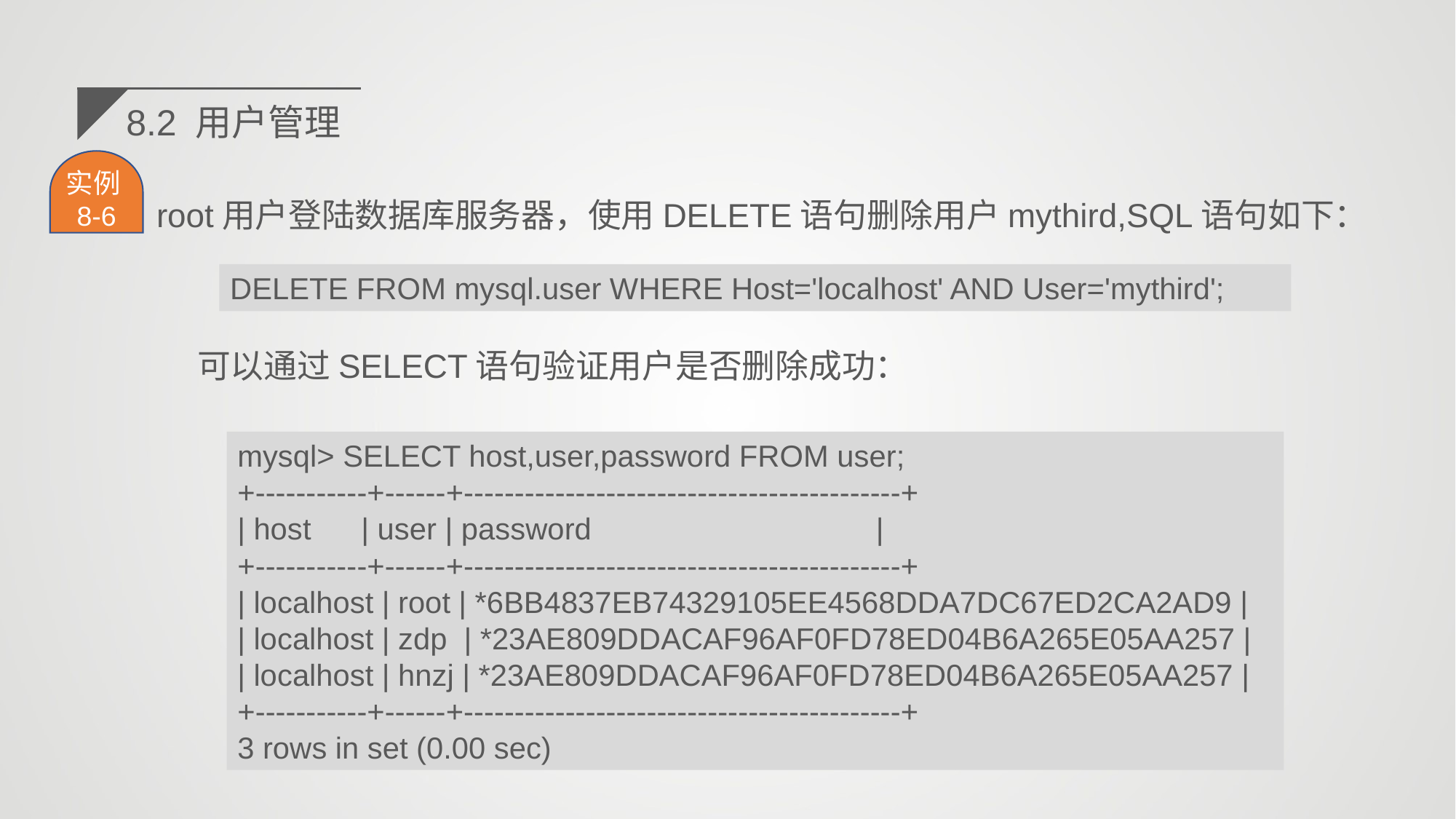

8.2 用户管理

实例8-6
root用户登陆数据库服务器，使用DELETE语句删除用户mythird,SQL语句如下：
DELETE FROM mysql.user WHERE Host='localhost' AND User='mythird';
可以通过SELECT语句验证用户是否删除成功：
mysql> SELECT host,user,password FROM user;
+-----------+------+-------------------------------------------+
| host      | user | password                                  |
+-----------+------+-------------------------------------------+
| localhost | root | *6BB4837EB74329105EE4568DDA7DC67ED2CA2AD9 |
| localhost | zdp  | *23AE809DDACAF96AF0FD78ED04B6A265E05AA257 |
| localhost | hnzj | *23AE809DDACAF96AF0FD78ED04B6A265E05AA257 |
+-----------+------+-------------------------------------------+
3 rows in set (0.00 sec)